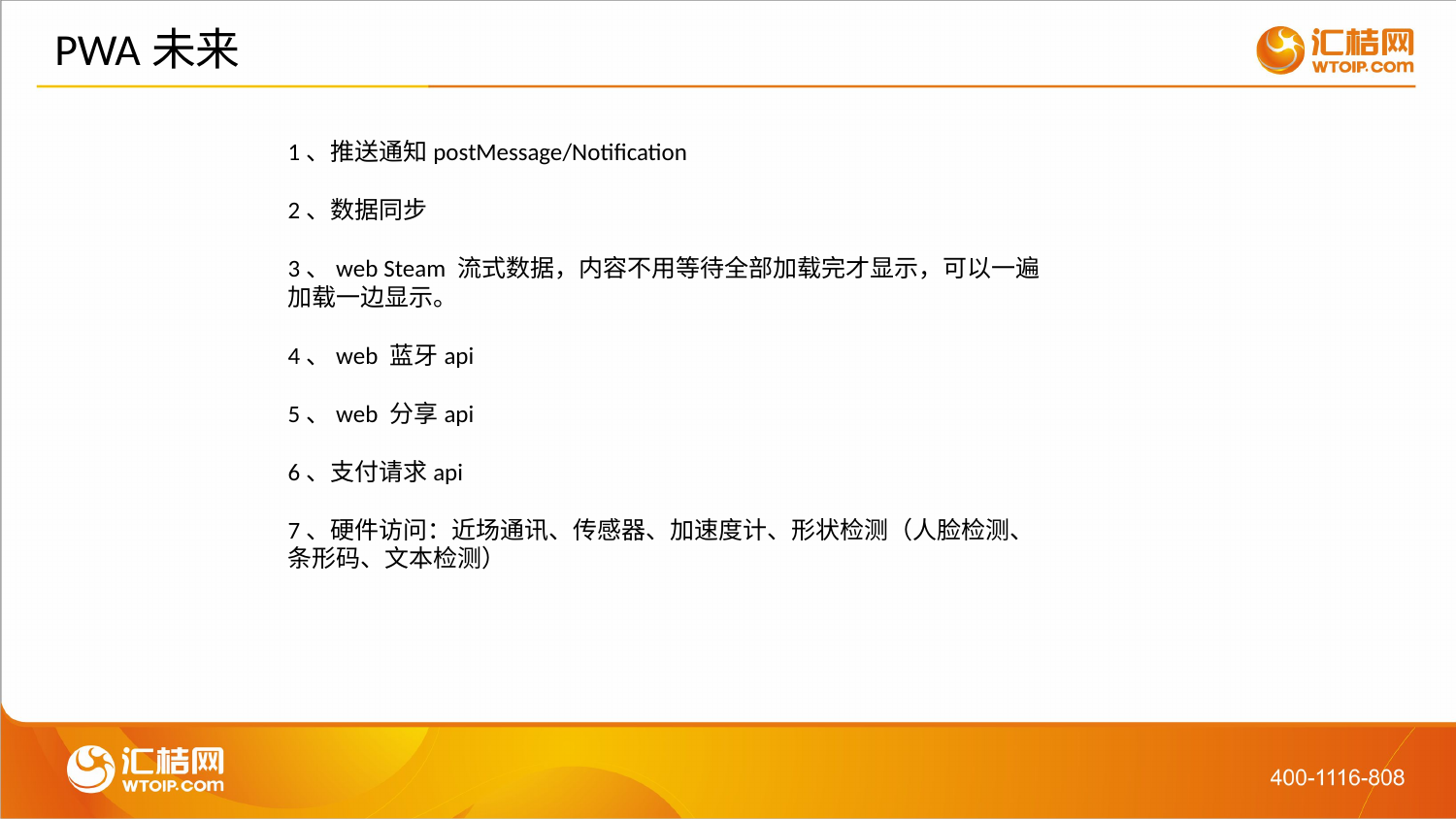

# PWA未来
1、推送通知postMessage/Notification

2、数据同步

3、web Steam 流式数据，内容不用等待全部加载完才显示，可以一遍加载一边显示。

4、web 蓝牙api

5、web 分享api

6、支付请求api

7、硬件访问：近场通讯、传感器、加速度计、形状检测（人脸检测、条形码、文本检测）